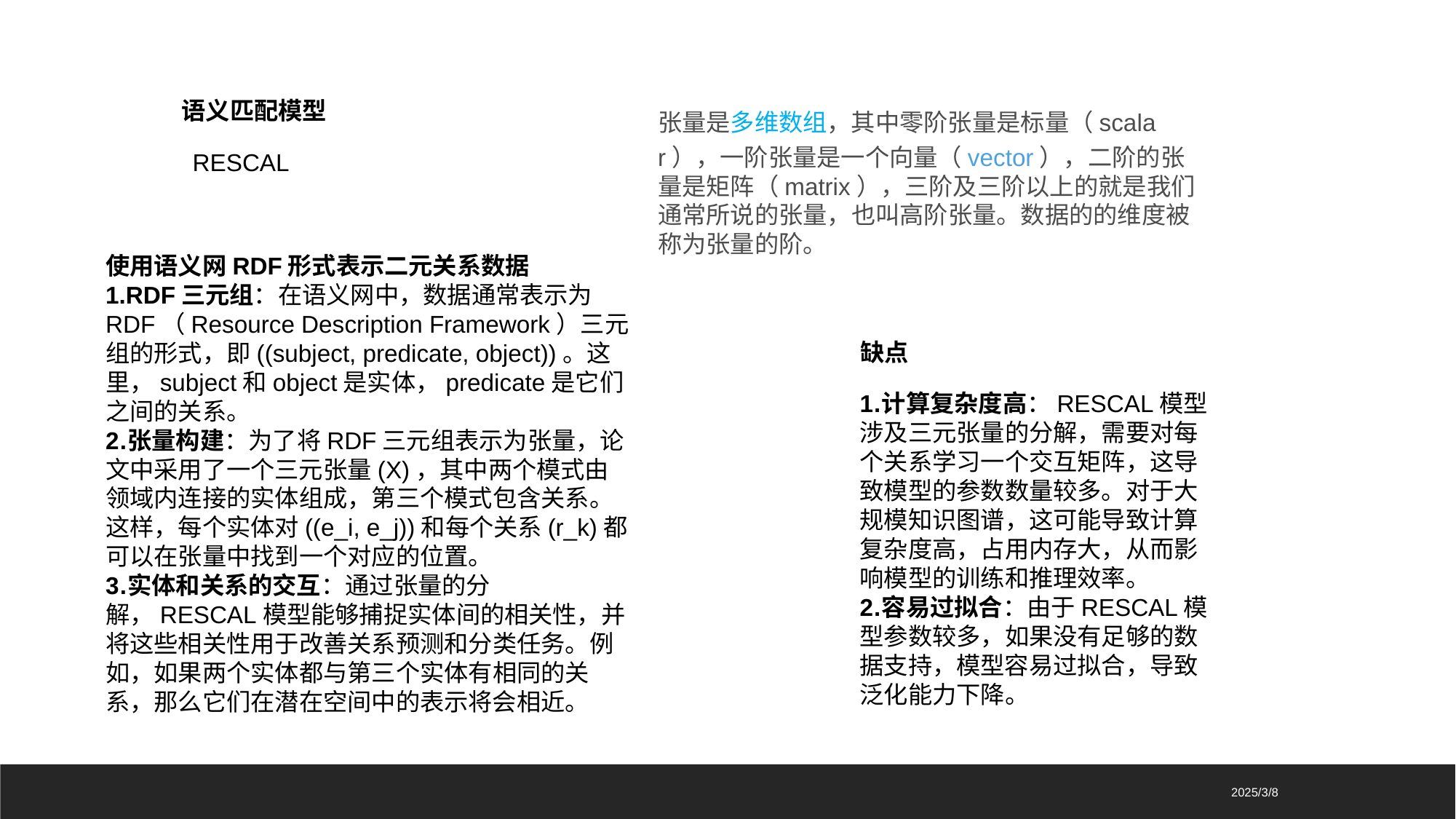

语义匹配模型
张量是多维数组，其中零阶张量是标量（scalar），一阶张量是一个向量（vector），二阶的张量是矩阵（matrix），三阶及三阶以上的就是我们通常所说的张量，也叫高阶张量。数据的的维度被称为张量的阶。
RESCAL
使用语义网RDF形式表示二元关系数据
RDF三元组：在语义网中，数据通常表示为RDF（Resource Description Framework）三元组的形式，即((subject, predicate, object))。这里，subject和object是实体，predicate是它们之间的关系。
张量构建：为了将RDF三元组表示为张量，论文中采用了一个三元张量(X)，其中两个模式由领域内连接的实体组成，第三个模式包含关系。这样，每个实体对((e_i, e_j))和每个关系(r_k)都可以在张量中找到一个对应的位置。
实体和关系的交互：通过张量的分解，RESCAL模型能够捕捉实体间的相关性，并将这些相关性用于改善关系预测和分类任务。例如，如果两个实体都与第三个实体有相同的关系，那么它们在潜在空间中的表示将会相近。
缺点
计算复杂度高：RESCAL模型涉及三元张量的分解，需要对每个关系学习一个交互矩阵，这导致模型的参数数量较多。对于大规模知识图谱，这可能导致计算复杂度高，占用内存大，从而影响模型的训练和推理效率。
容易过拟合：由于RESCAL模型参数较多，如果没有足够的数据支持，模型容易过拟合，导致泛化能力下降。
2025/3/8